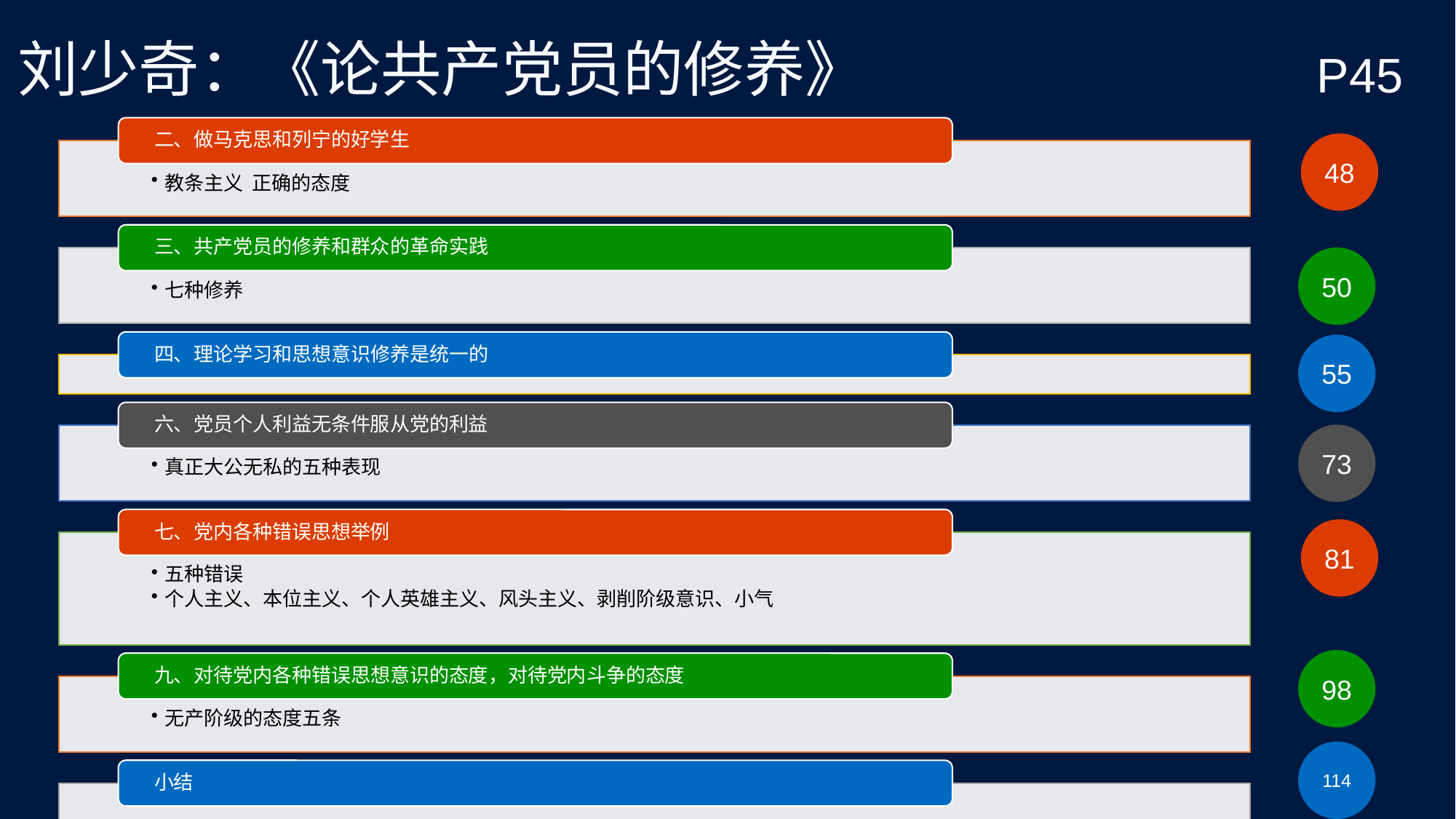

刘少奇：《论共产党员的修养》
P45
教条主义  正确的态度
二、做马克思和列宁的好学生
七种修养
三、共产党员的修养和群众的革命实践

四、理论学习和思想意识修养是统一的
真正大公无私的五种表现
六、党员个人利益无条件服从党的利益
五种错误
个人主义、本位主义、个人英雄主义、风头主义、剥削阶级意识、小气
七、党内各种错误思想举例
无产阶级的态度五条
九、对待党内各种错误思想意识的态度，对待党内斗争的态度
小结
48
50
55
73
81
98
114